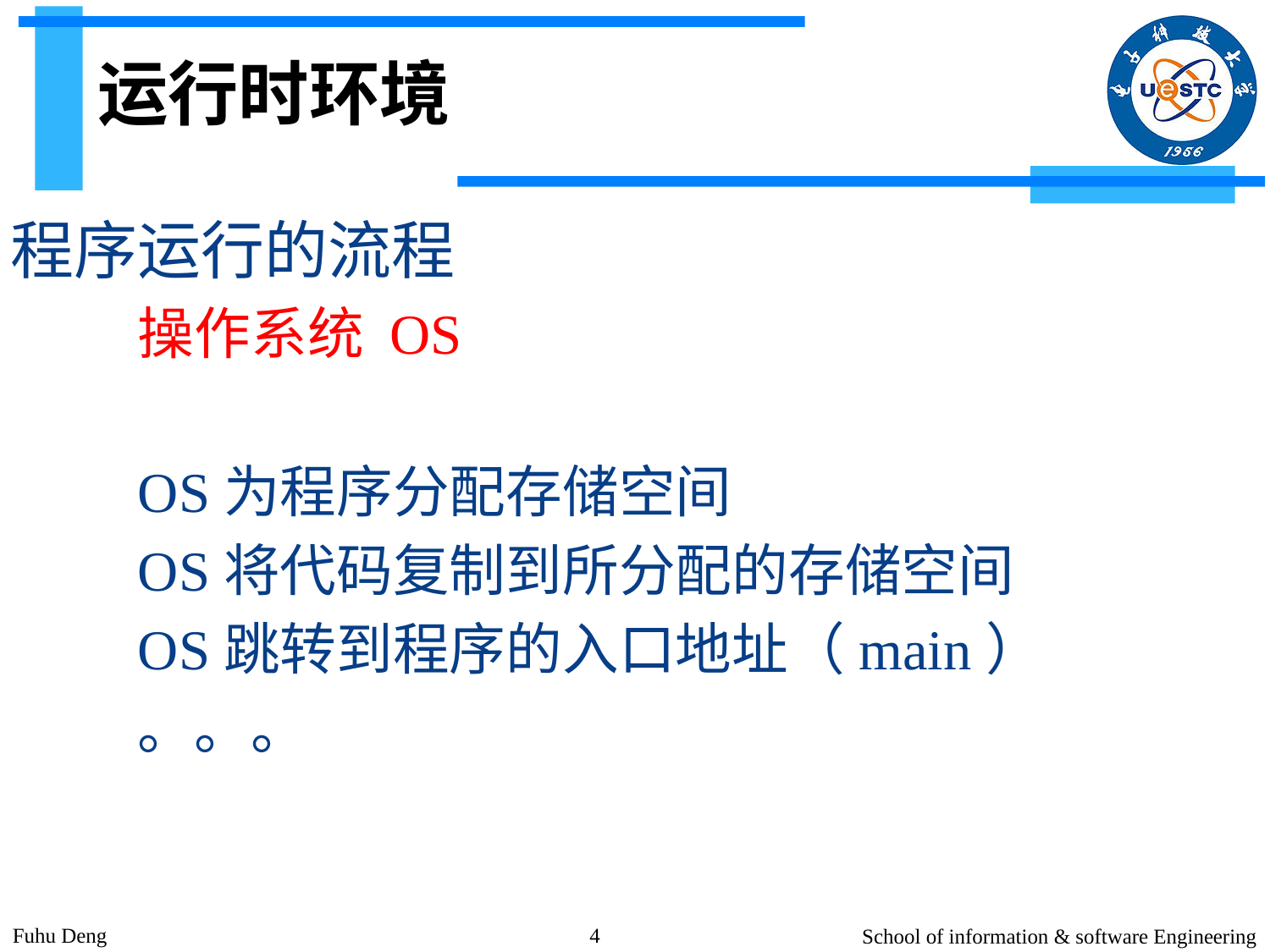

# 运行时环境
程序运行的流程
	操作系统 OS

	OS为程序分配存储空间
	OS将代码复制到所分配的存储空间
	OS跳转到程序的入口地址（main）
	。。。
Fuhu Deng
4
School of information & software Engineering